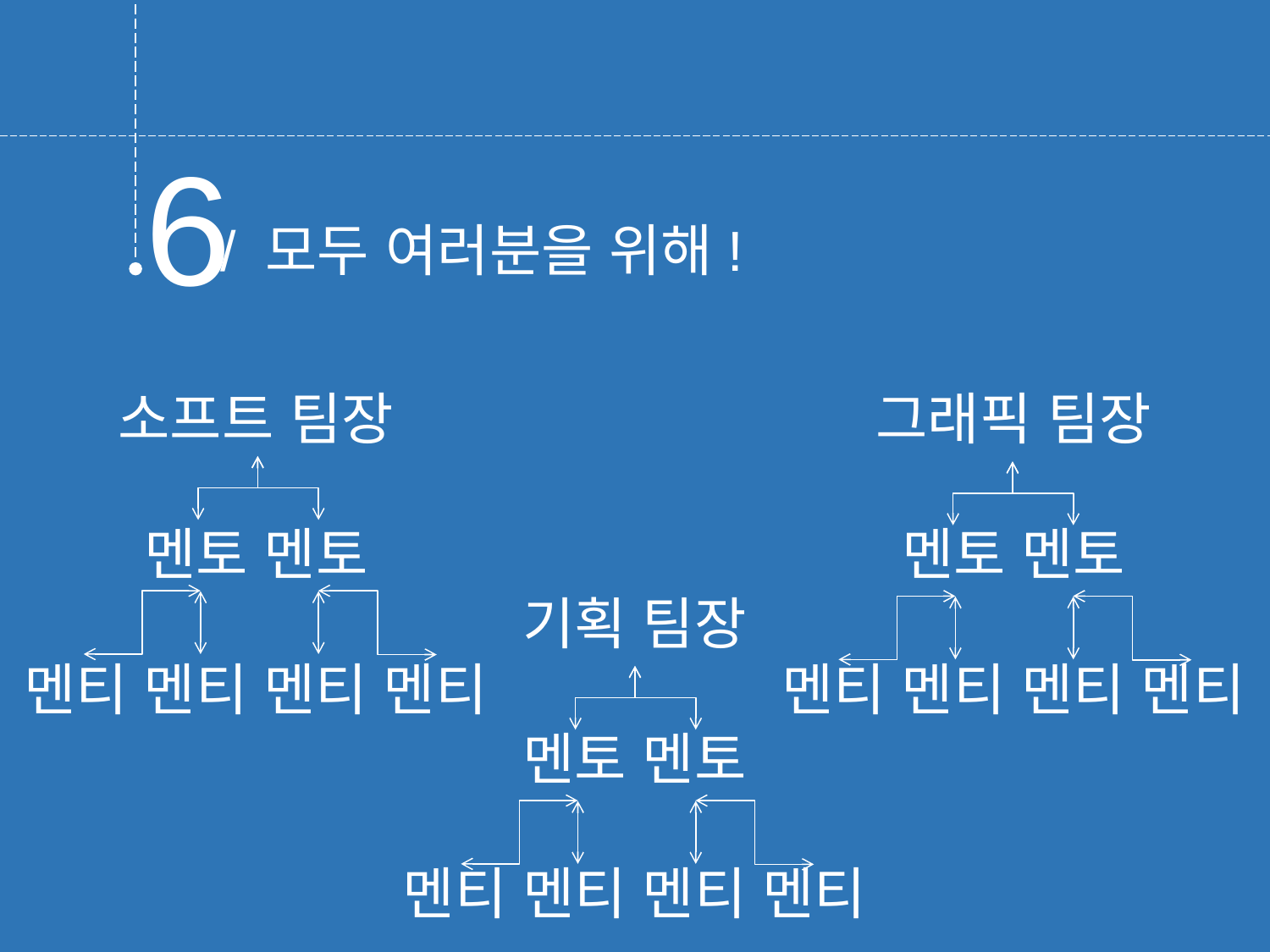

6
 / 모두 여러분을 위해!

그래픽 팀장

멘토 멘토

멘티 멘티 멘티 멘티
소프트 팀장

멘토 멘토

멘티 멘티 멘티 멘티
기획 팀장

멘토 멘토

멘티 멘티 멘티 멘티